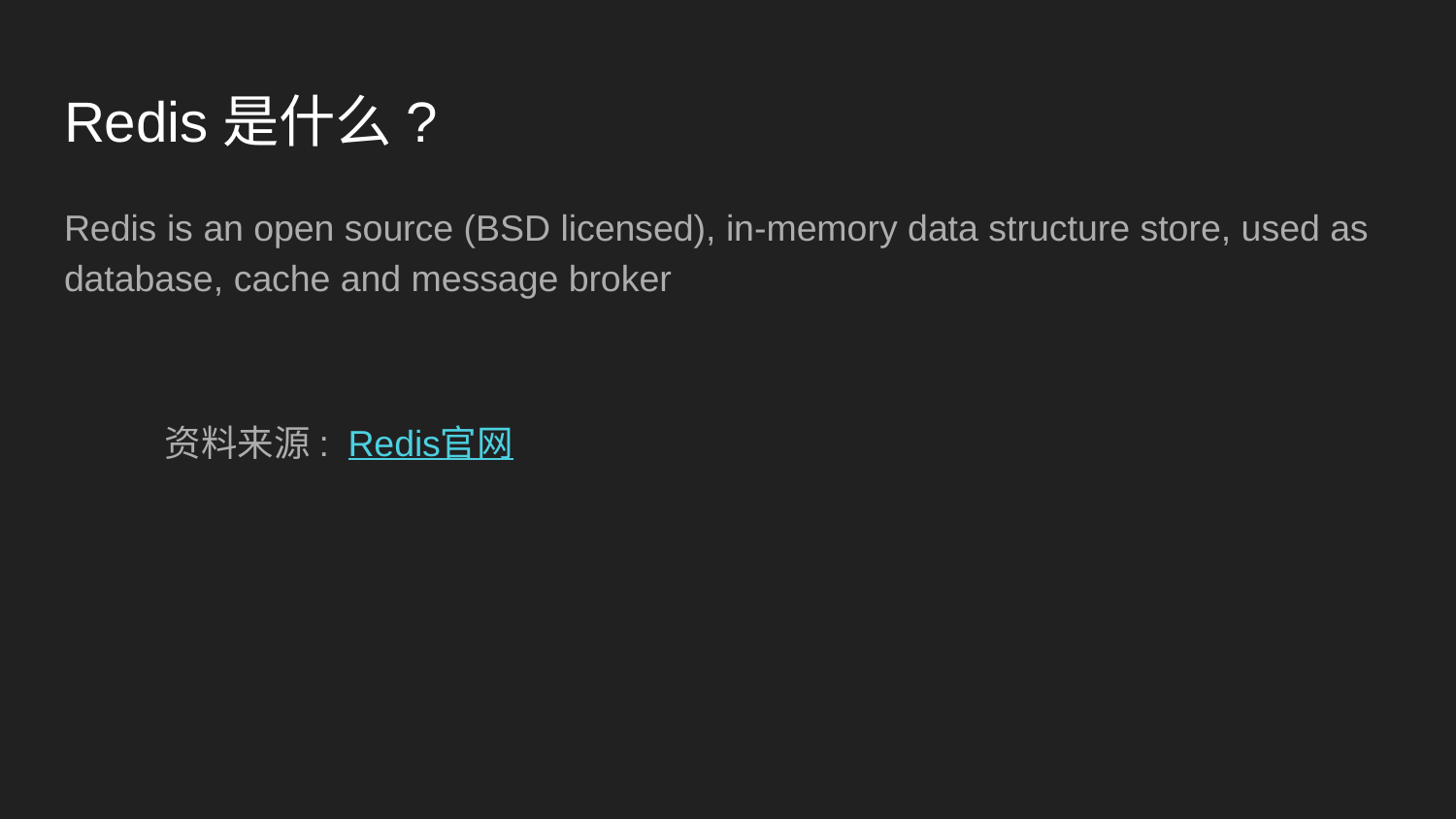

# Redis是什么?
Redis is an open source (BSD licensed), in-memory data structure store, used as database, cache and message broker

         资料来源: Redis官网